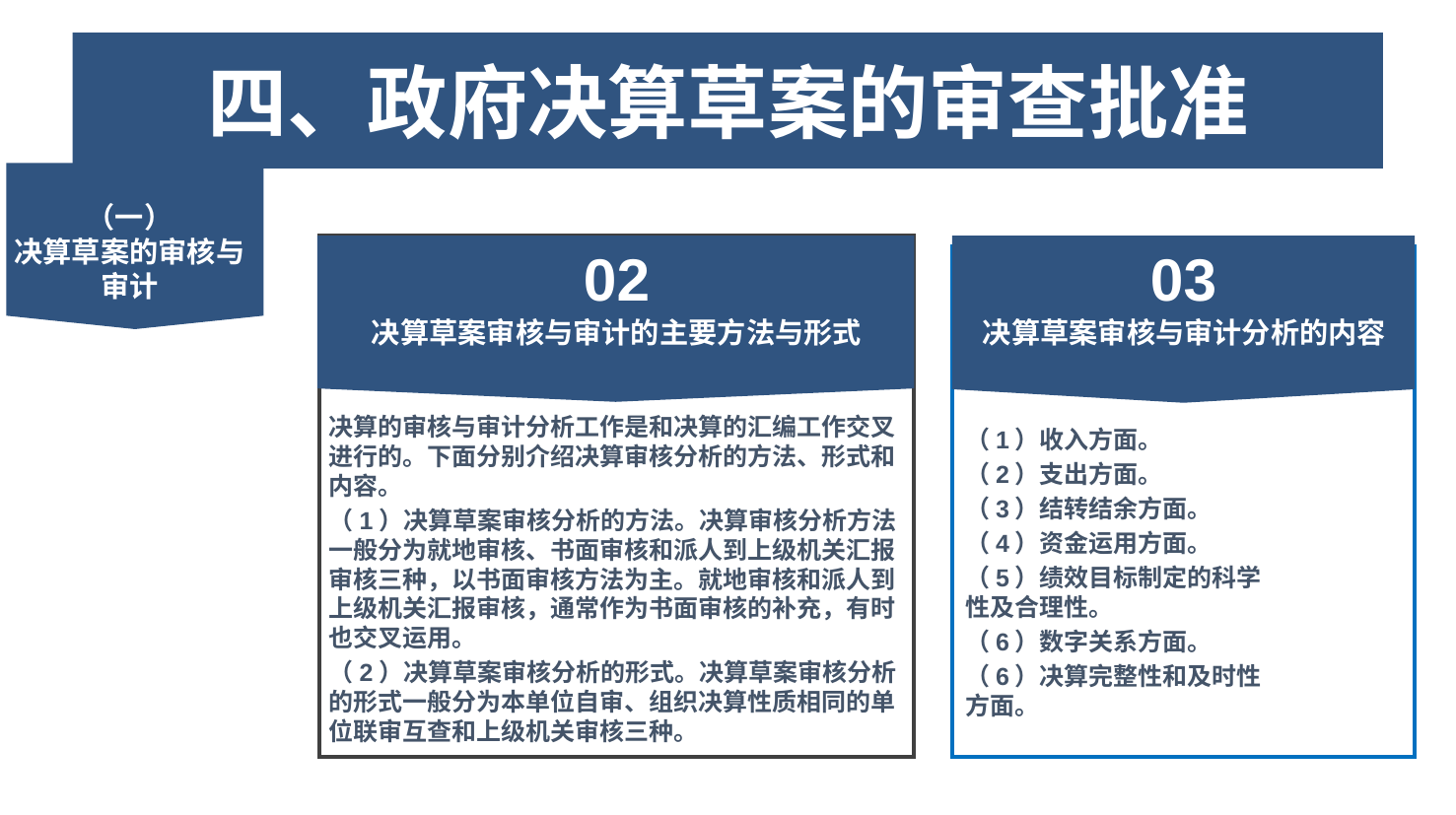

单击添加标题

四、政府决算草案的审查批准

（一）
决算草案的审核与审计
（三）作用

02
03

决算草案审核与审计的主要方法与形式
决算草案审核与审计分析的内容
决算的审核与审计分析工作是和决算的汇编工作交叉进行的。下面分别介绍决算审核分析的方法、形式和内容。
（1）决算草案审核分析的方法。决算审核分析方法一般分为就地审核、书面审核和派人到上级机关汇报审核三种，以书面审核方法为主。就地审核和派人到上级机关汇报审核，通常作为书面审核的补充，有时也交叉运用。
（2）决算草案审核分析的形式。决算草案审核分析的形式一般分为本单位自审、组织决算性质相同的单位联审互查和上级机关审核三种。
（1）收入方面。
（2）支出方面。
（3）结转结余方面。
（4）资金运用方面。
（5）绩效目标制定的科学性及合理性。
（6）数字关系方面。
（6）决算完整性和及时性方面。